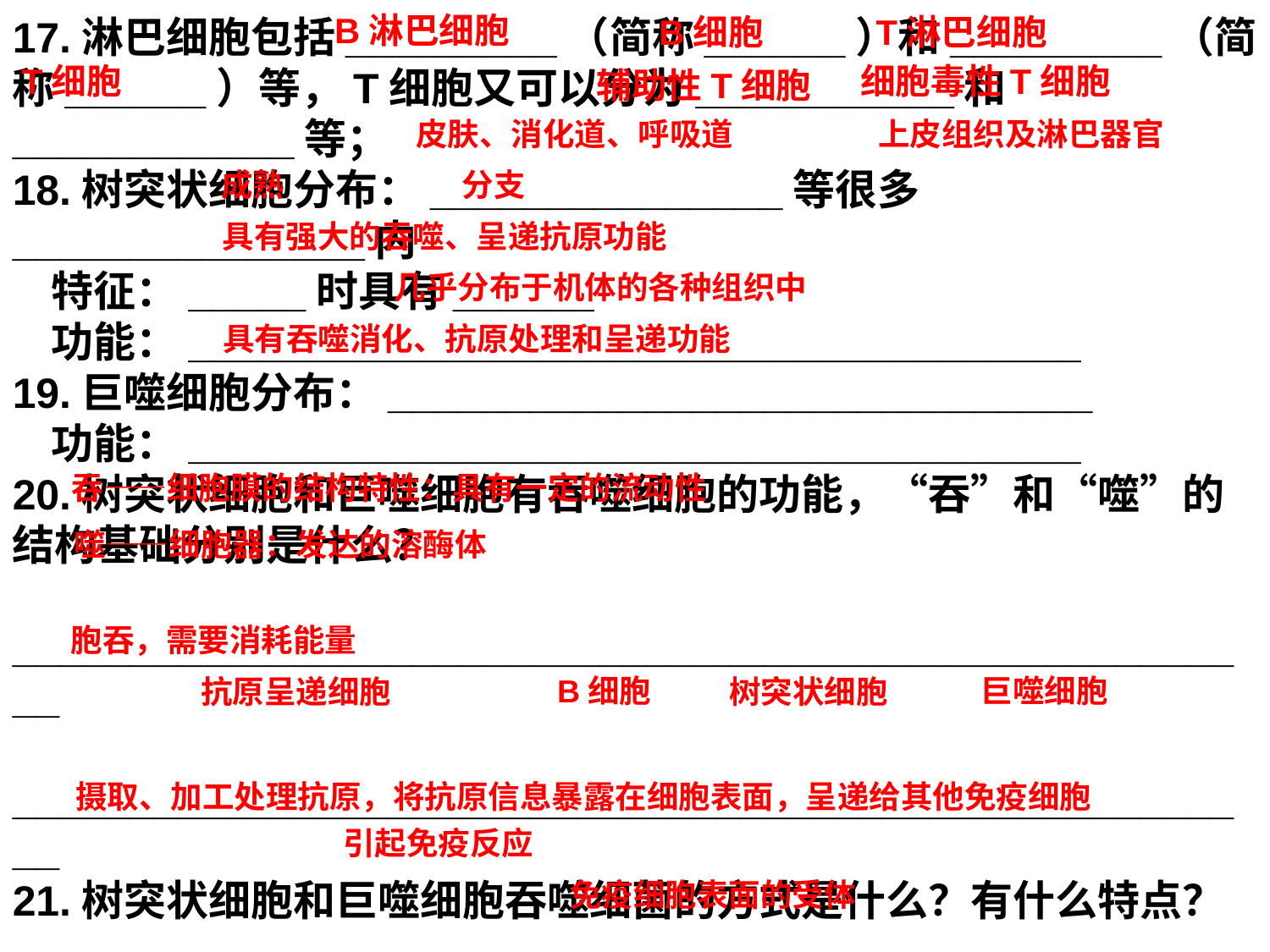

B淋巴细胞
T淋巴细胞
B细胞
17.淋巴细胞包括_________（简称______）和_________（简称______）等，T细胞又可以分为___________和____________等；
18.树突状细胞分布：_______________等很多_______________内
   特征：_____时具有______
   功能：______________________________________
19.巨噬细胞分布：______________________________
   功能：______________________________________
20.树突状细胞和巨噬细胞有吞噬细胞的功能，“吞”和“噬”的结构基础分别是什么？
  ______________________________________________________
  ______________________________________________________
21.树突状细胞和巨噬细胞吞噬细菌的方式是什么？有什么特点？
  ______________________________________________________
22.APC即___________，包括______、__________、________等；
23.抗原呈递细胞的功能*：
  ______________________________________________________
24.抗原概念：能__________的物质
   抗原的作用方式：能够与________________结合；
T细胞
细胞毒性T细胞
辅助性T细胞
皮肤、消化道、呼吸道
上皮组织及淋巴器官
成熟
分支
具有强大的吞噬、呈递抗原功能
几乎分布于机体的各种组织中
具有吞噬消化、抗原处理和呈递功能
吞——细胞膜的结构特性：具有一定的流动性
噬——细胞器：发达的溶酶体
胞吞，需要消耗能量
巨噬细胞
B细胞
抗原呈递细胞
树突状细胞
摄取、加工处理抗原，将抗原信息暴露在细胞表面，呈递给其他免疫细胞
引起免疫反应
免疫细胞表面的受体